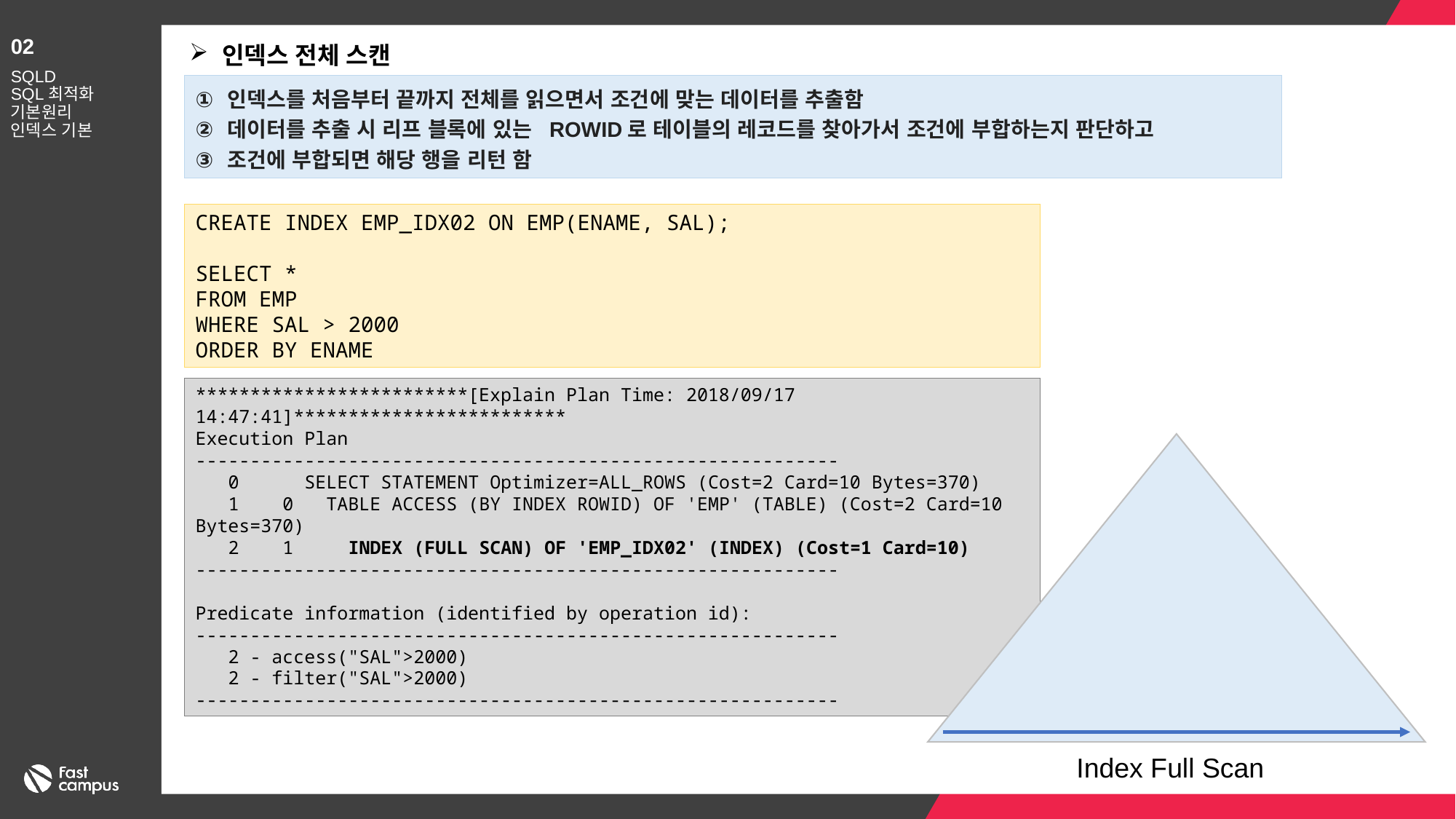

02
인덱스 전체 스캔
SQLD
SQL최적화 기본원리
인덱스 기본
인덱스를 처음부터 끝까지 전체를 읽으면서 조건에 맞는 데이터를 추출함
데이터를 추출 시 리프 블록에 있는  ROWID로 테이블의 레코드를 찾아가서 조건에 부합하는지 판단하고
조건에 부합되면 해당 행을 리턴 함
CREATE INDEX EMP_IDX02 ON EMP(ENAME, SAL);

SELECT *
FROM EMP
WHERE SAL > 2000
ORDER BY ENAME
*************************[Explain Plan Time: 2018/09/17 14:47:41]*************************
Execution Plan
-----------------------------------------------------------
   0      SELECT STATEMENT Optimizer=ALL_ROWS (Cost=2 Card=10 Bytes=370)
   1    0   TABLE ACCESS (BY INDEX ROWID) OF 'EMP' (TABLE) (Cost=2 Card=10 Bytes=370)
   2    1     INDEX (FULL SCAN) OF 'EMP_IDX02' (INDEX) (Cost=1 Card=10)
-----------------------------------------------------------

Predicate information (identified by operation id):
-----------------------------------------------------------
   2 - access("SAL">2000)
   2 - filter("SAL">2000)
-----------------------------------------------------------

Index Full Scan